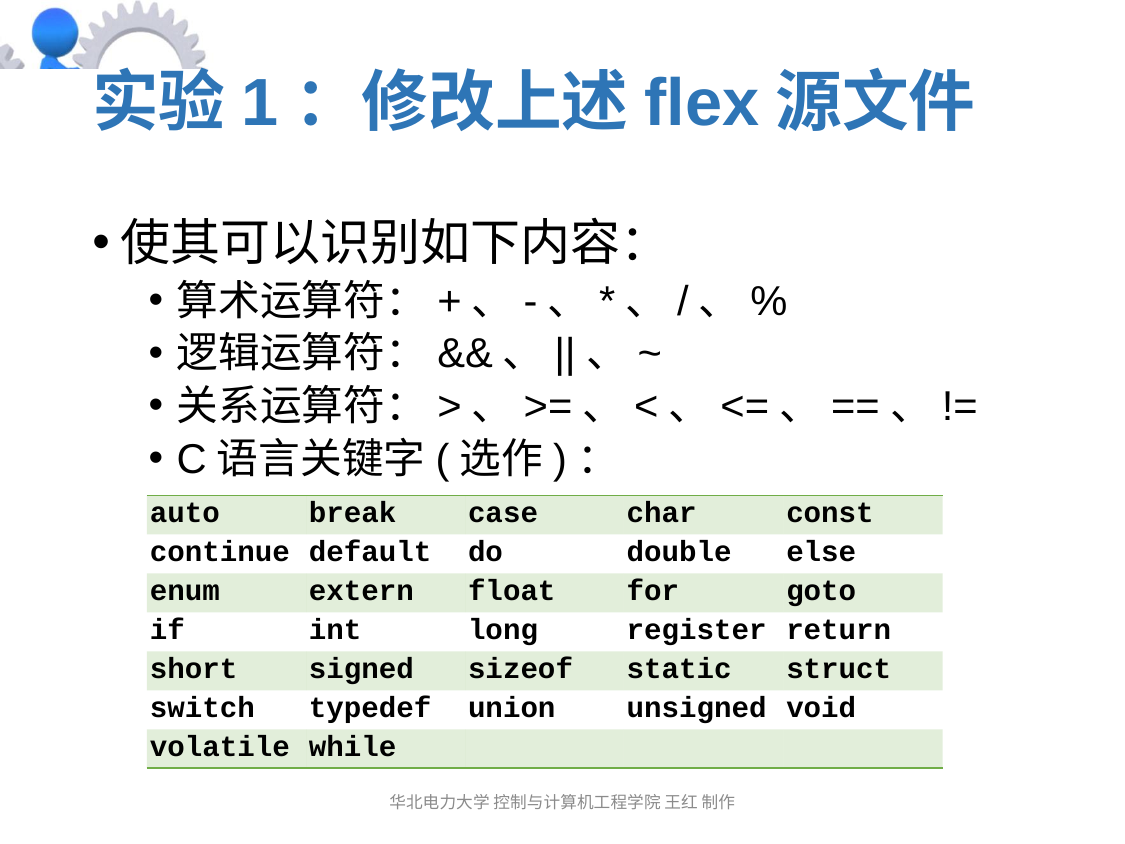

# 实验1：修改上述flex源文件
使其可以识别如下内容：
算术运算符：+、-、*、/、%
逻辑运算符：&&、||、~
关系运算符：>、>=、<、<=、==、!=
C语言关键字(选作)：

| auto | break | case | char | const |
| --- | --- | --- | --- | --- |
| continue | default | do | double | else |
| enum | extern | float | for | goto |
| if | int | long | register | return |
| short | signed | sizeof | static | struct |
| switch | typedef | union | unsigned | void |
| volatile | while |  |  |  |
华北电力大学 控制与计算机工程学院 王红 制作